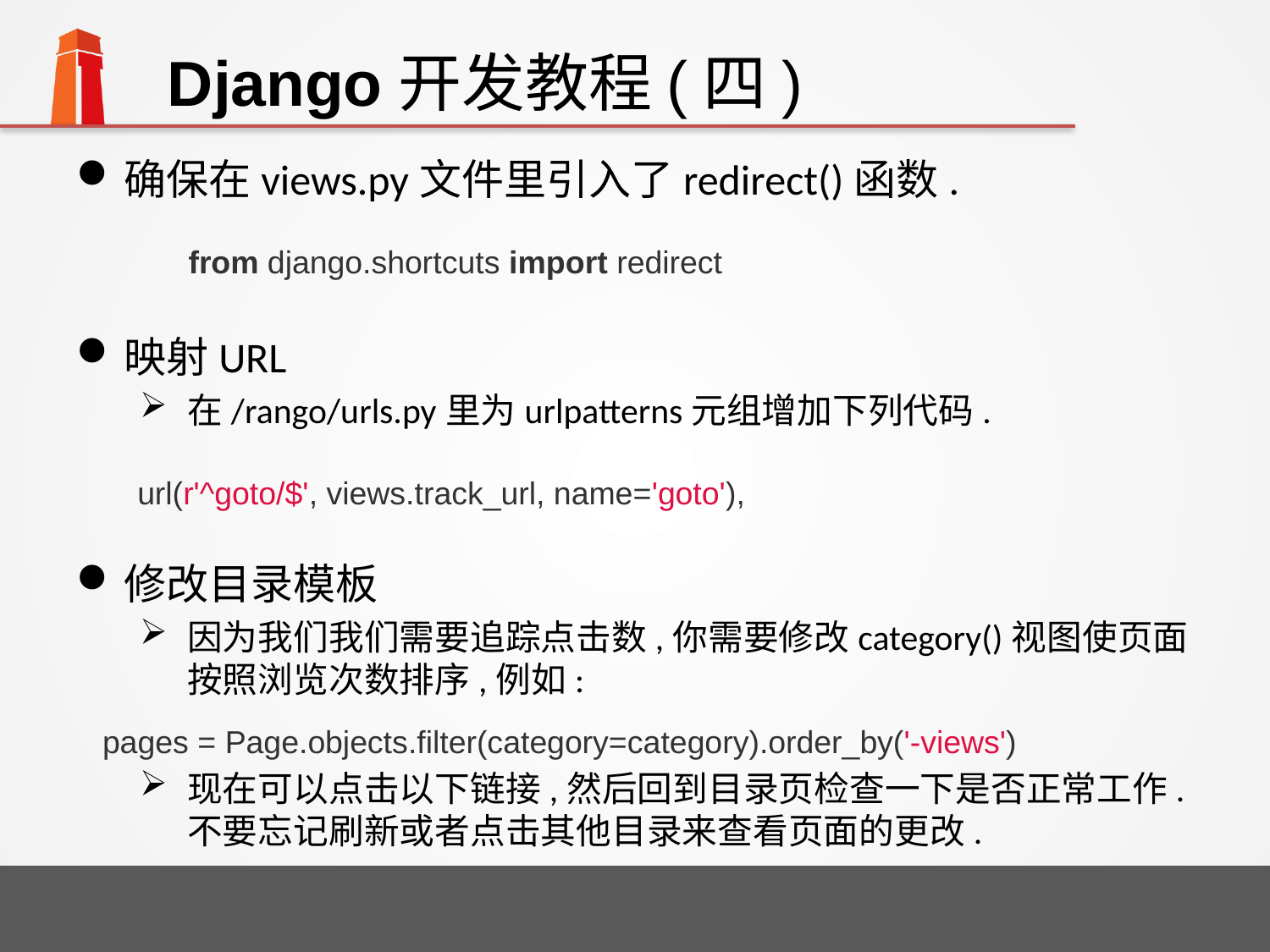

# Django开发教程(四)
确保在views.py文件里引入了redirect()函数.

映射URL
在/rango/urls.py里为urlpatterns元组增加下列代码.

修改目录模板
因为我们我们需要追踪点击数,你需要修改category()视图使页面按照浏览次数排序,例如:

现在可以点击以下链接,然后回到目录页检查一下是否正常工作.不要忘记刷新或者点击其他目录来查看页面的更改.
from django.shortcuts import redirect
url(r'^goto/$', views.track_url, name='goto'),
pages = Page.objects.filter(category=category).order_by('-views')